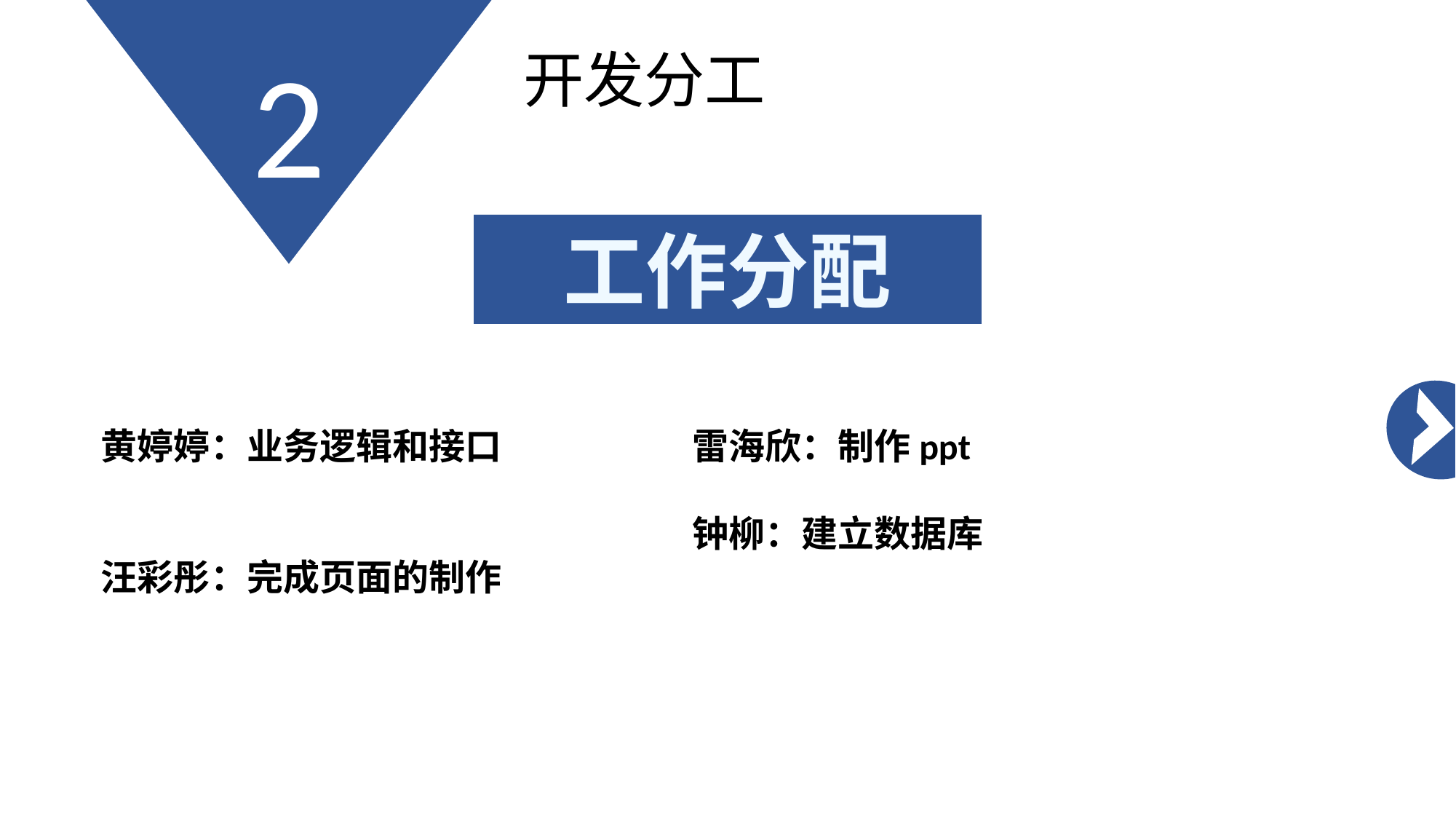

2
开发分工
工作分配

雷海欣：制作ppt

钟柳：建立数据库
黄婷婷：业务逻辑和接口

汪彩彤：完成页面的制作